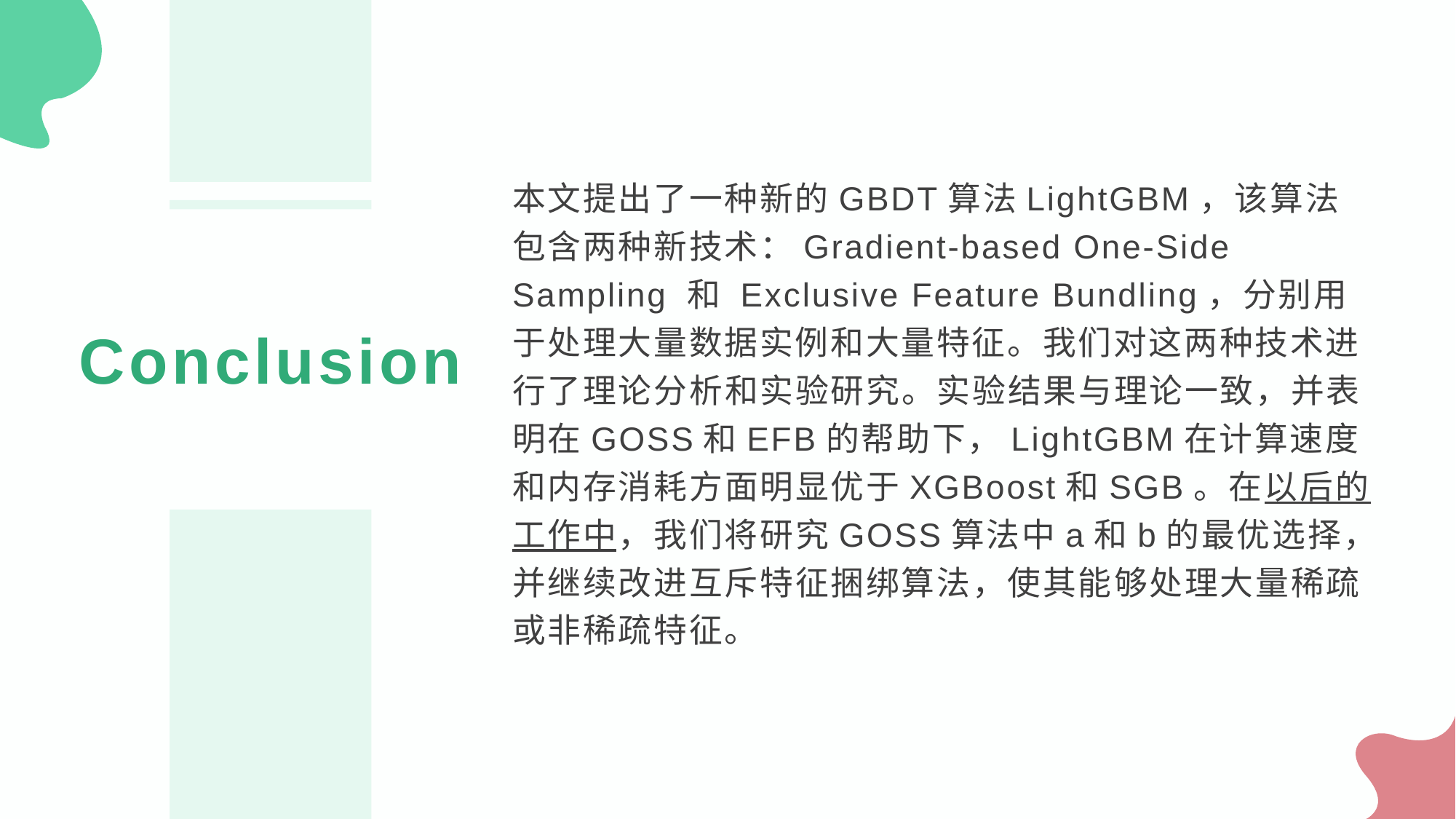

本文提出了一种新的GBDT算法LightGBM，该算法包含两种新技术：Gradient-based One-Side Sampling 和 Exclusive Feature Bundling，分别用于处理大量数据实例和大量特征。我们对这两种技术进行了理论分析和实验研究。实验结果与理论一致，并表明在GOSS和EFB的帮助下，LightGBM在计算速度和内存消耗方面明显优于XGBoost和SGB。在以后的工作中，我们将研究GOSS算法中a和b的最优选择，并继续改进互斥特征捆绑算法，使其能够处理大量稀疏或非稀疏特征。

Conclusion